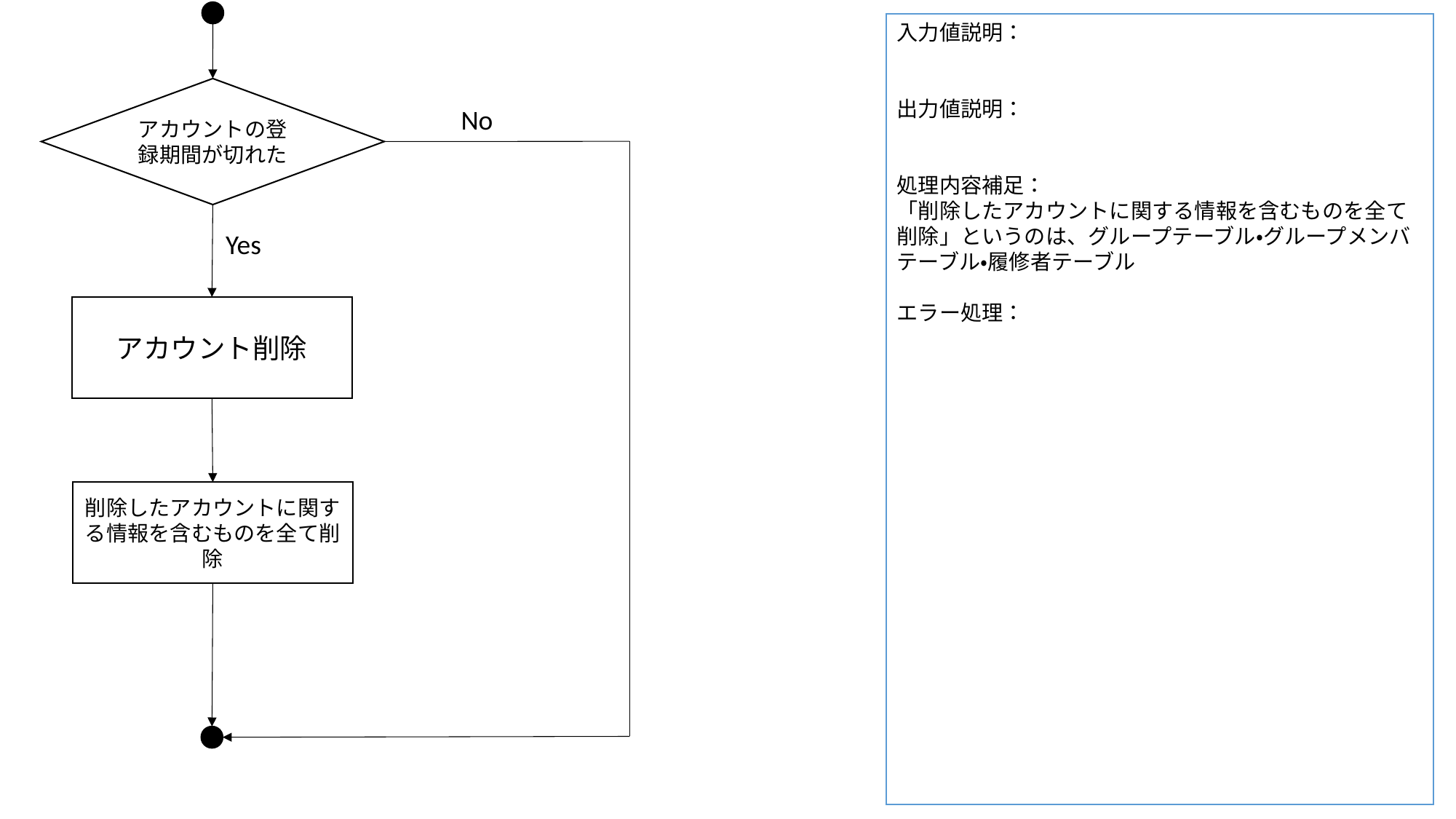

入力値説明：

出力値説明：

処理内容補足：
「削除したアカウントに関する情報を含むものを全て削除」というのは、グループテーブル・グループメンバテーブル・履修者テーブル

エラー処理：

アカウントの登録期間が切れた
No
Yes
アカウント削除
削除したアカウントに関する情報を含むものを全て削除